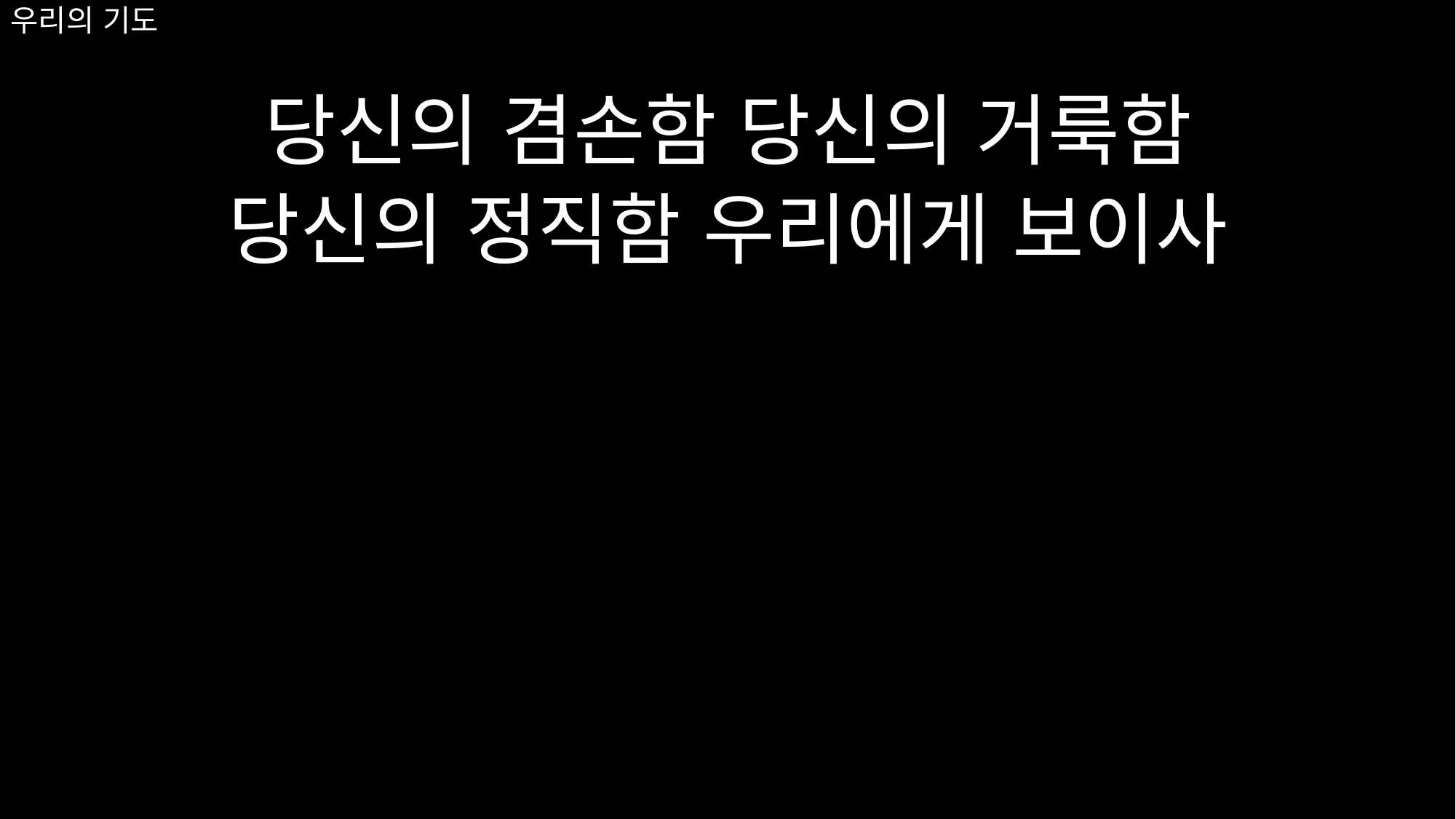

당신의 겸손함 당신의 거룩함
당신의 정직함 우리에게 보이사

# 우리의 기도